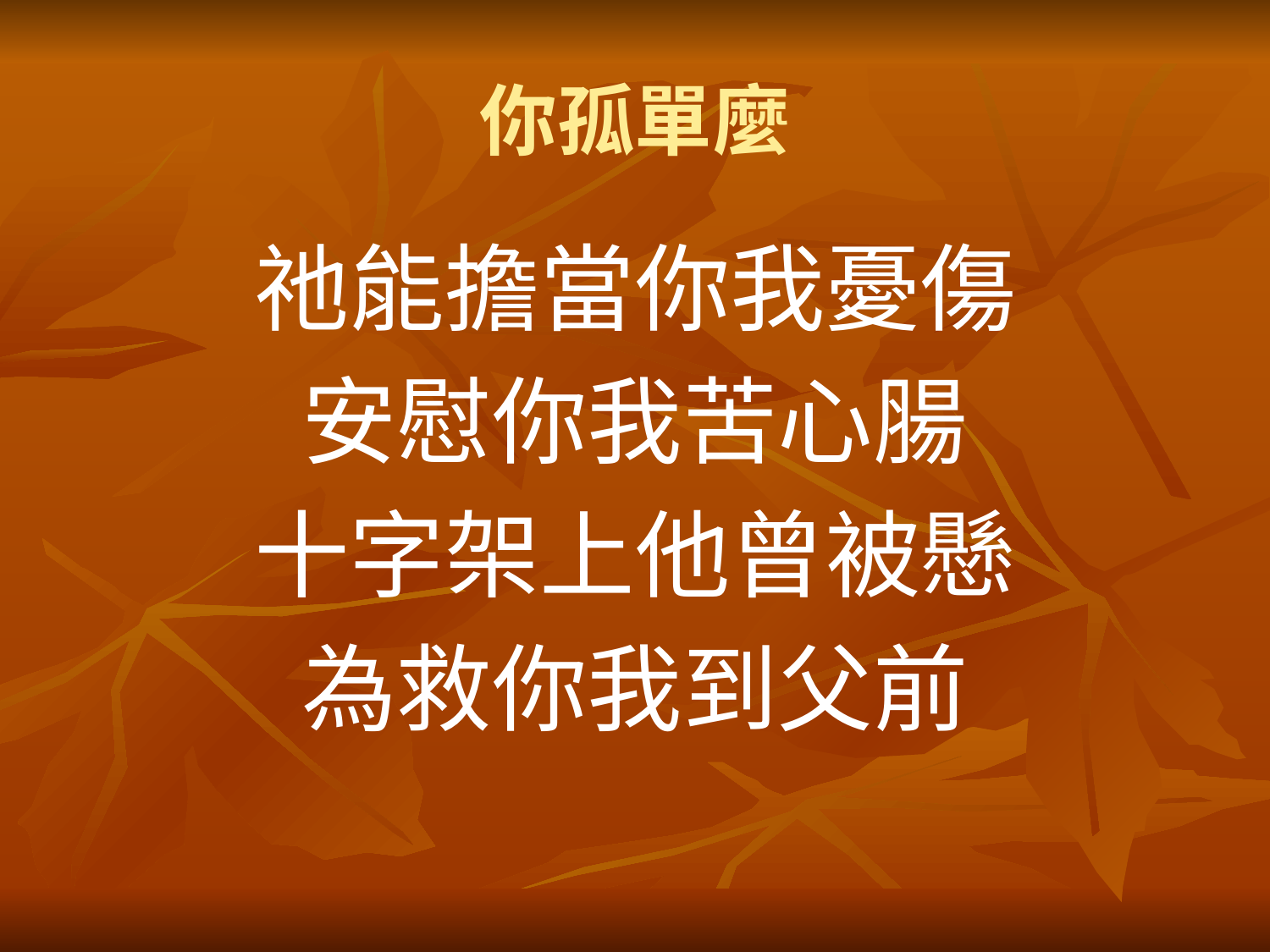

# 你孤單麼
祂能擔當你我憂傷
安慰你我苦心腸
十字架上他曾被懸
為救你我到父前